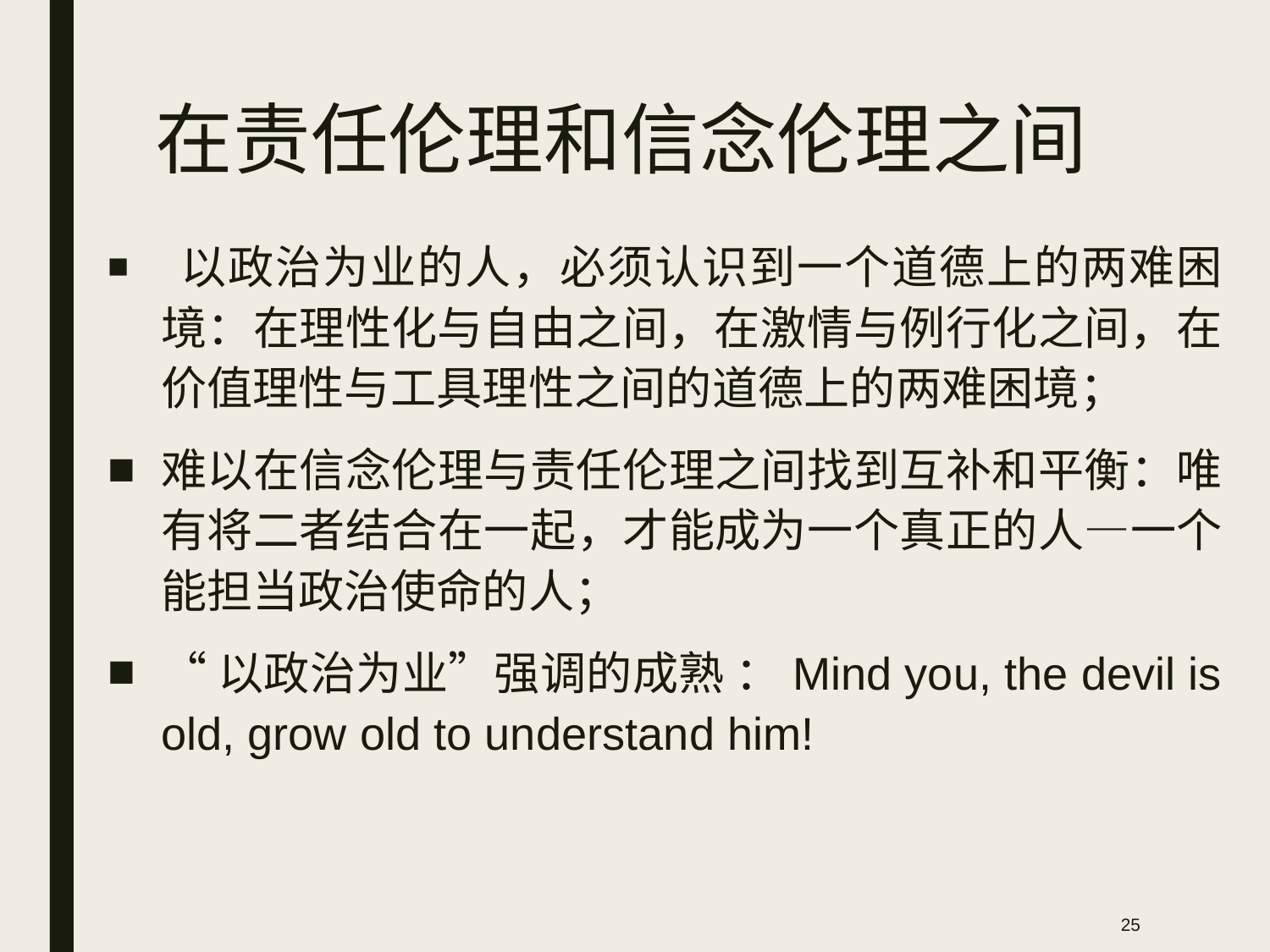

# 在责任伦理和信念伦理之间
 以政治为业的人，必须认识到一个道德上的两难困境：在理性化与自由之间，在激情与例行化之间，在价值理性与工具理性之间的道德上的两难困境；
难以在信念伦理与责任伦理之间找到互补和平衡：唯有将二者结合在一起，才能成为一个真正的人—一个能担当政治使命的人；
“以政治为业”强调的成熟 ：Mind you, the devil is old, grow old to understand him!

25